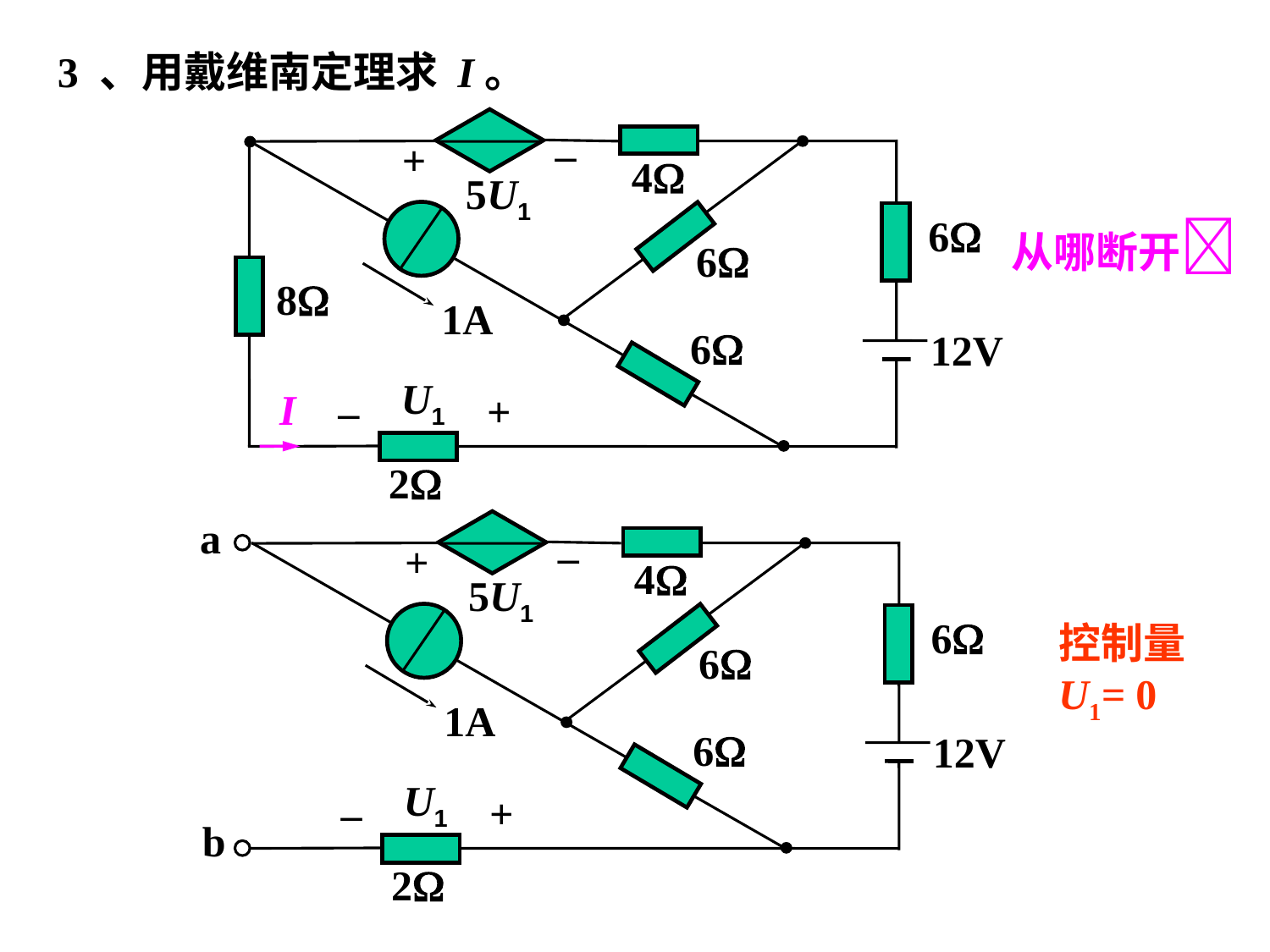

3 、用戴维南定理求 I。

–
+

4Ω
5U1

6Ω
6Ω

8Ω

1A

6Ω
12V

U1
I
+
–

2Ω
从哪断开?

a

–
+

4Ω
5U1

6Ω
6Ω

1A

6Ω
12V

U1
+
–
b

2Ω
控制量U1= 0